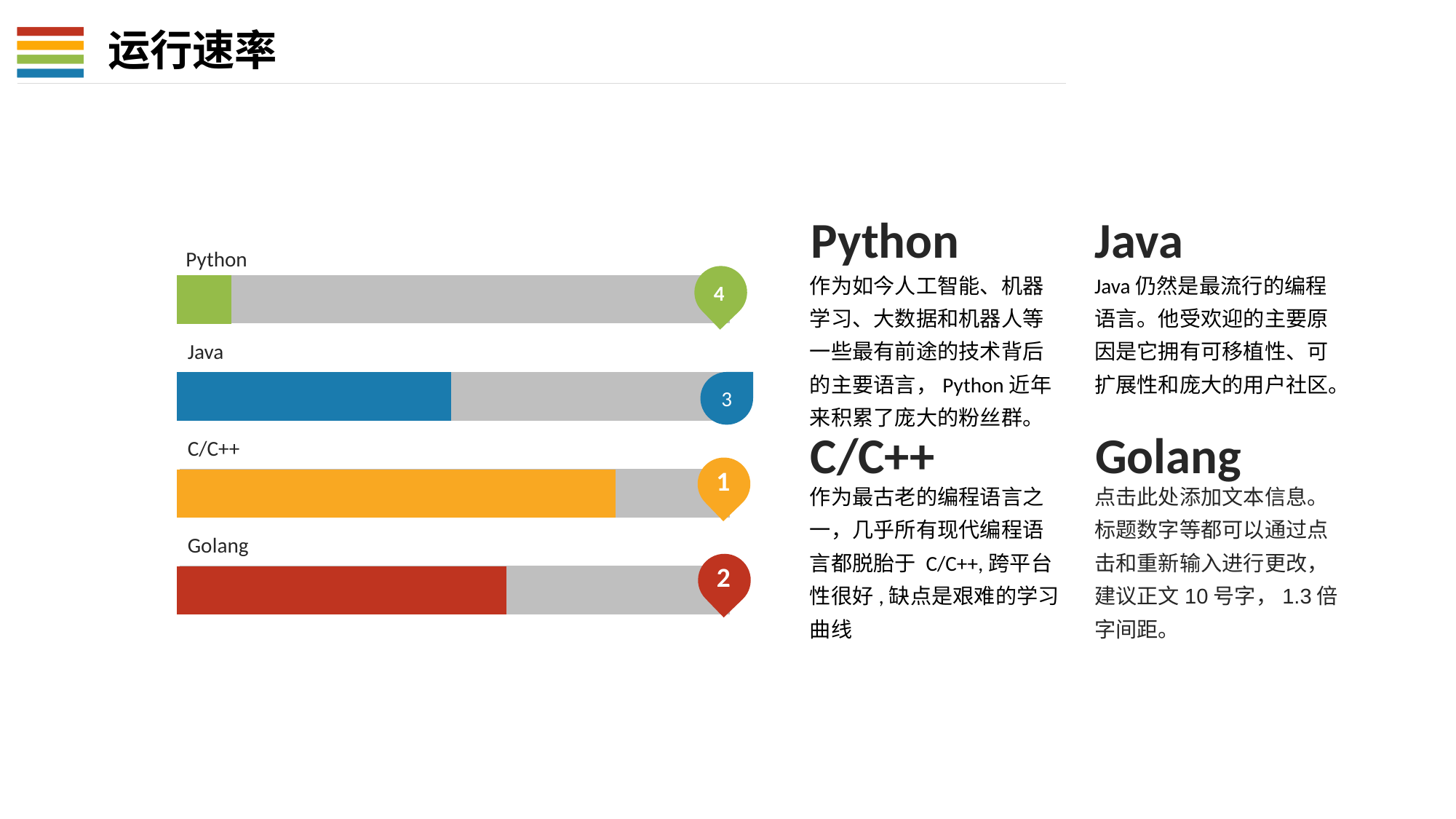

运行速率

### Chart

| Category | 系列 1 | 系列 2 | 系列 3 | 系列 4 |
|---|---|---|---|---|
| 类别 1 | 6.0 | 6.0 | 6.0 | 6.0 |

### Chart

| Category | 系列 1 | 系列 2 | 系列 3 | 系列 4 |
|---|---|---|---|---|
| 类别 1 | 3.0 | 4.0 | 2.5 | 0.5 |
Python
Java
Python
作为如今人工智能、机器学习、大数据和机器人等一些最有前途的技术背后的主要语言，Python近年来积累了庞大的粉丝群。
Java仍然是最流行的编程语言。他受欢迎的主要原因是它拥有可移植性、可扩展性和庞大的用户社区。

4
Java
3

C/C++
Golang
C/C++

1
作为最古老的编程语言之一，几乎所有现代编程语言都脱胎于 C/C++,跨平台性很好,缺点是艰难的学习曲线
点击此处添加文本信息。
标题数字等都可以通过点击和重新输入进行更改，建议正文10号字，1.3倍字间距。
Golang

2